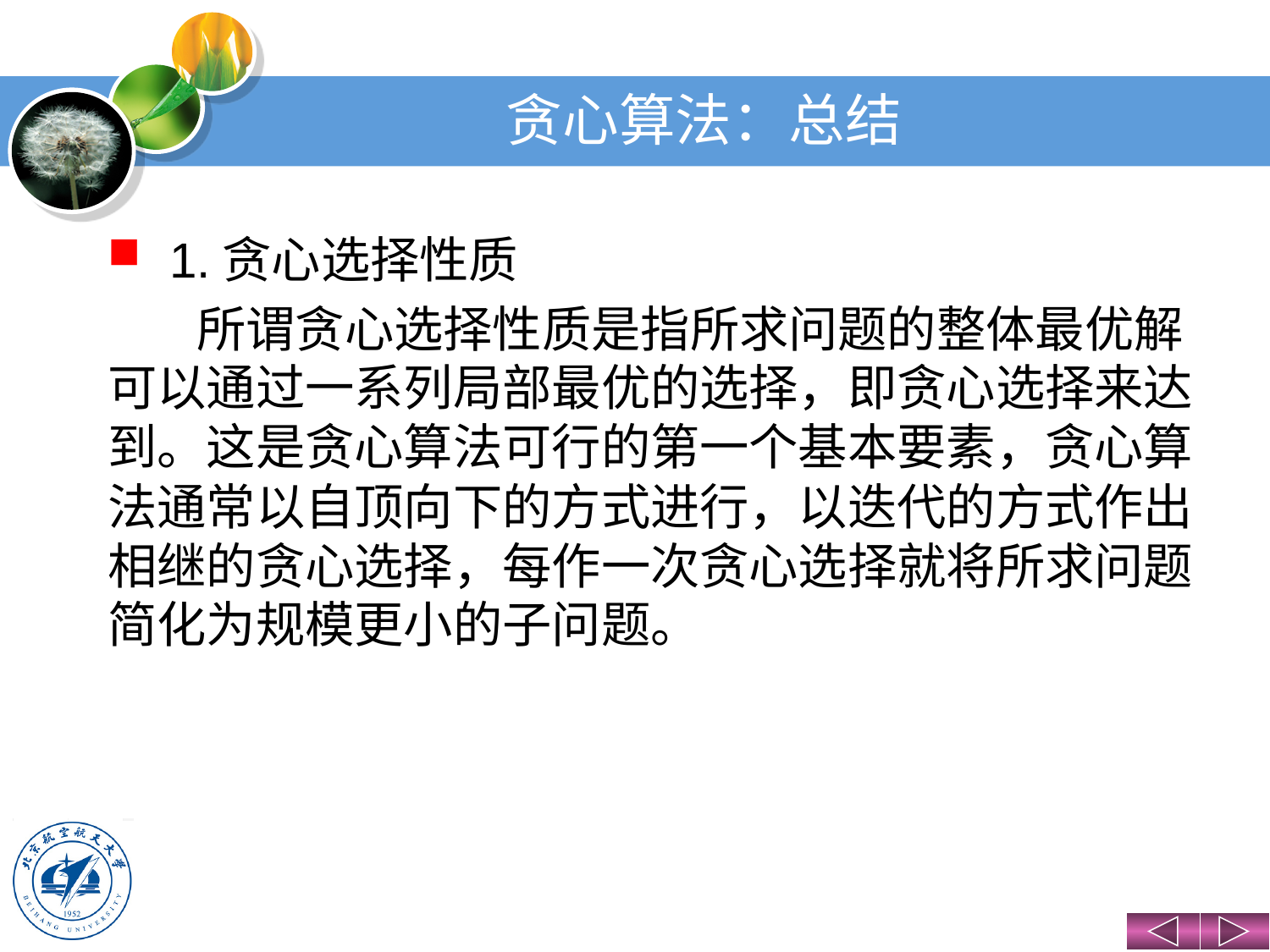

# 贪心算法：总结
1.贪心选择性质
       所谓贪心选择性质是指所求问题的整体最优解可以通过一系列局部最优的选择，即贪心选择来达到。这是贪心算法可行的第一个基本要素，贪心算法通常以自顶向下的方式进行，以迭代的方式作出相继的贪心选择，每作一次贪心选择就将所求问题简化为规模更小的子问题。